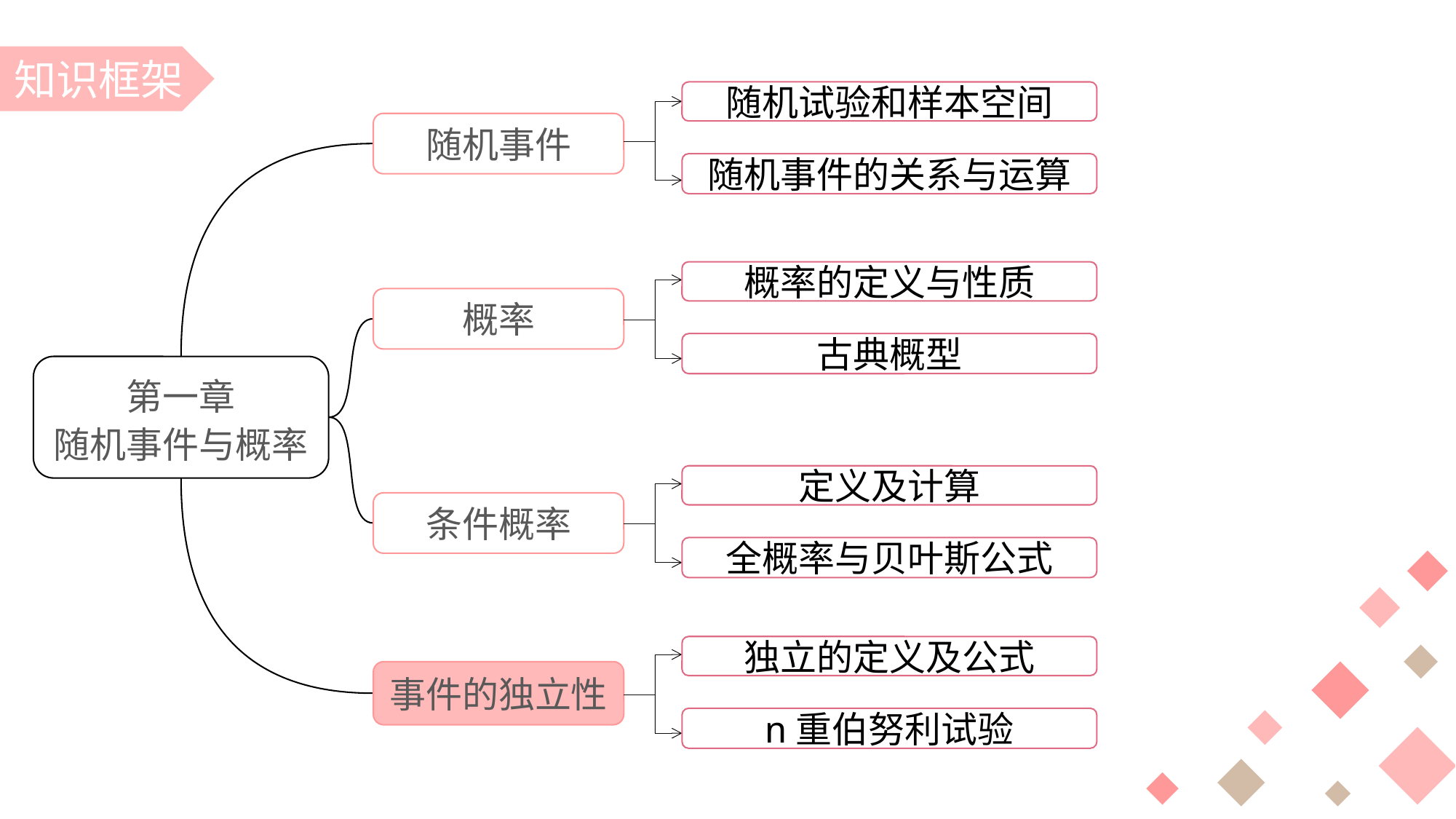

知识框架
随机试验和样本空间

随机事件
随机事件的关系与运算
概率的定义与性质

概率
古典概型
第一章
随机事件与概率
定义及计算

条件概率
全概率与贝叶斯公式

独立的定义及公式

事件的独立性
n重伯努利试验